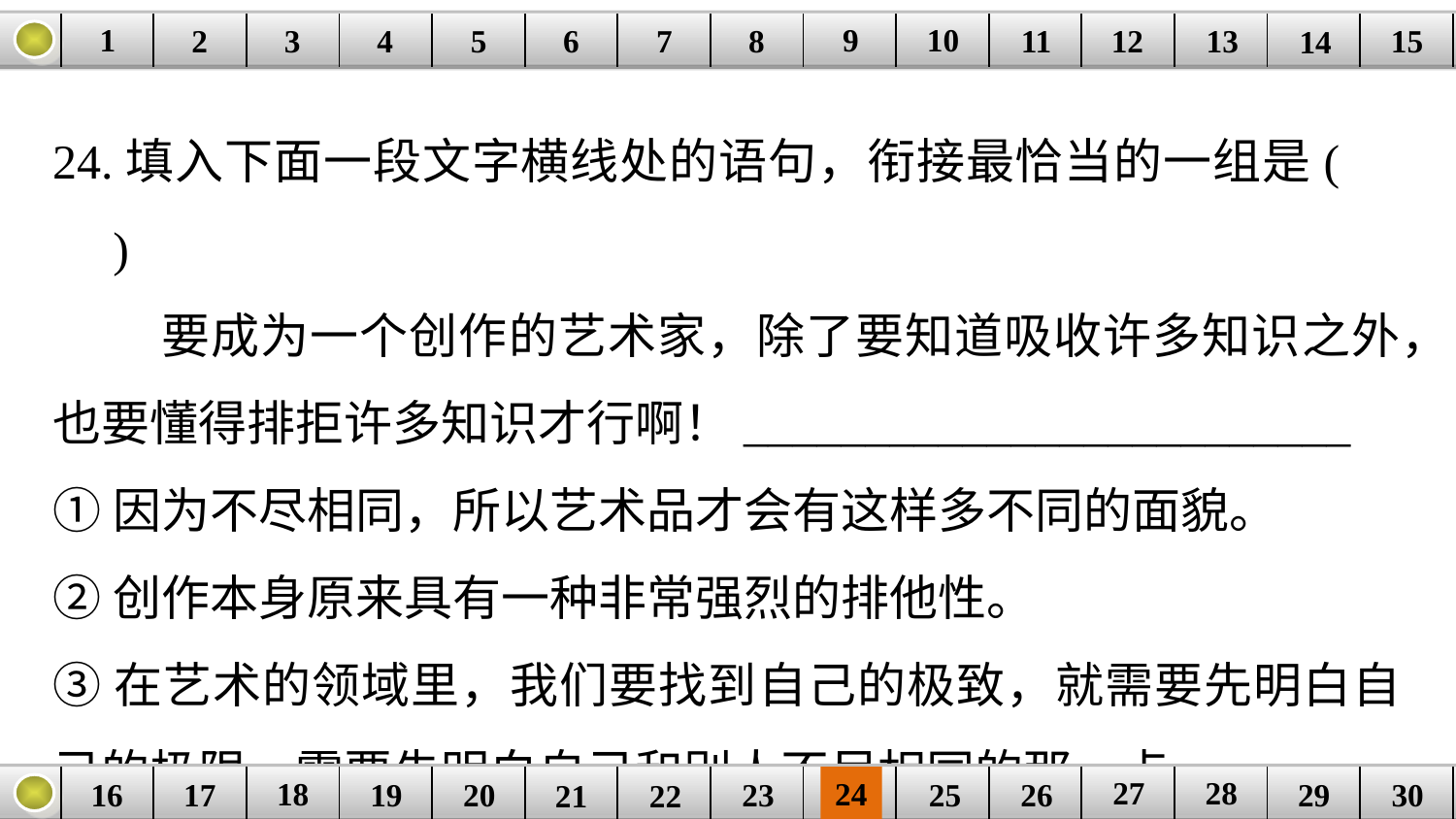

9
10
1
3
4
5
6
8
11
2
12
15
|  |  |  |  |  |  |  |  |  |  |  |  |  |  |  |
| --- | --- | --- | --- | --- | --- | --- | --- | --- | --- | --- | --- | --- | --- | --- |
7
13
14

24.填入下面一段文字横线处的语句，衔接最恰当的一组是(　　)
        要成为一个创作的艺术家，除了要知道吸收许多知识之外，也要懂得排拒许多知识才行啊！_________________________
①因为不尽相同，所以艺术品才会有这样多不同的面貌。
②创作本身原来具有一种非常强烈的排他性。
③在艺术的领域里，我们要找到自己的极致，就需要先明白自己的极限，需要先明白自己和别人不尽相同的那一点。

27
28
18
24
16
25
26
30
|  |  |  |  |  |  |  |  |  |  |  |  |  |  |  |
| --- | --- | --- | --- | --- | --- | --- | --- | --- | --- | --- | --- | --- | --- | --- |
23
17
19
20
29
21
22